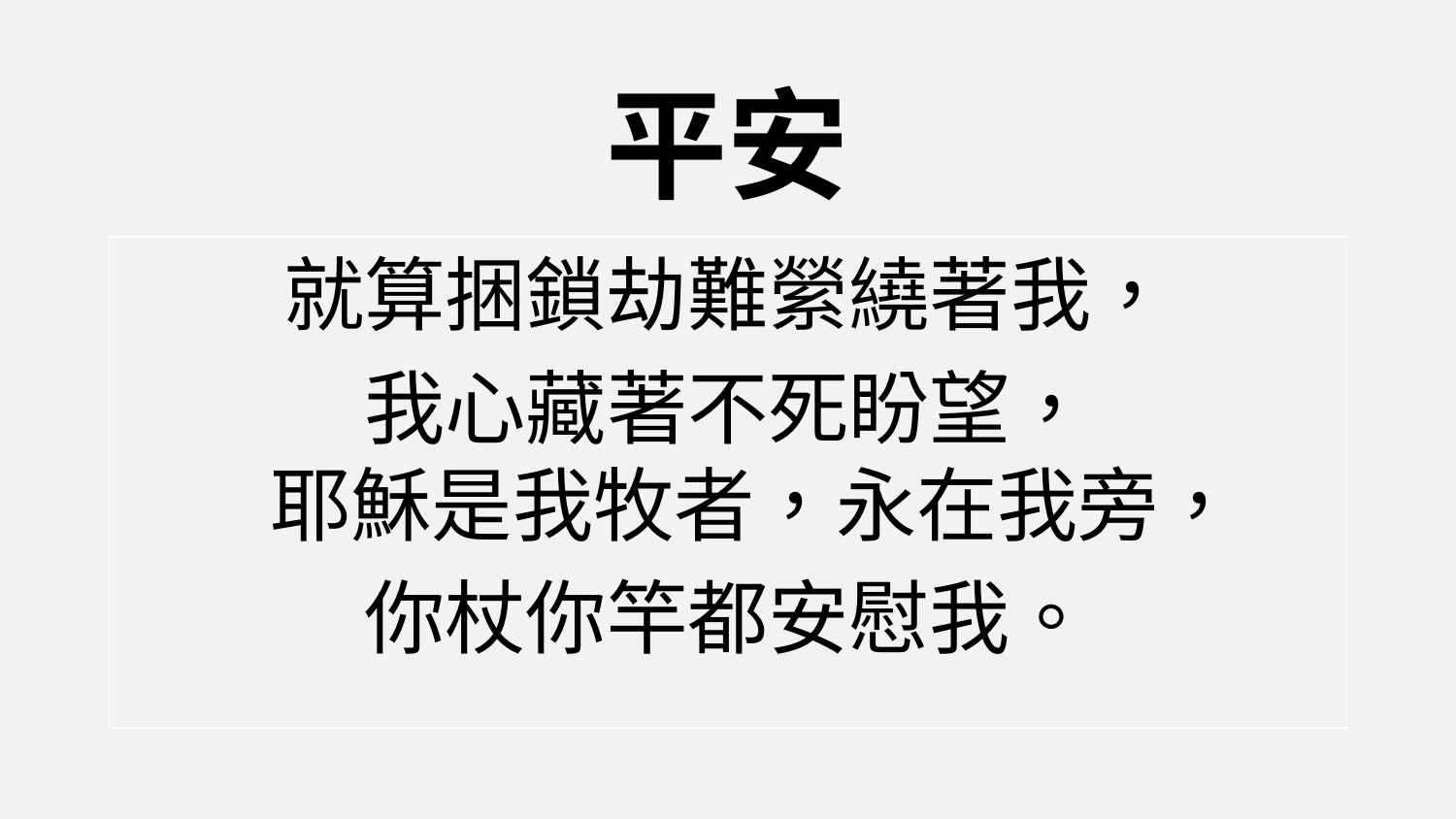

# 平安
就算捆鎖劫難縈繞著我，
我心藏著不死盼望，
耶穌是我牧者，永在我旁，
你杖你竿都安慰我。